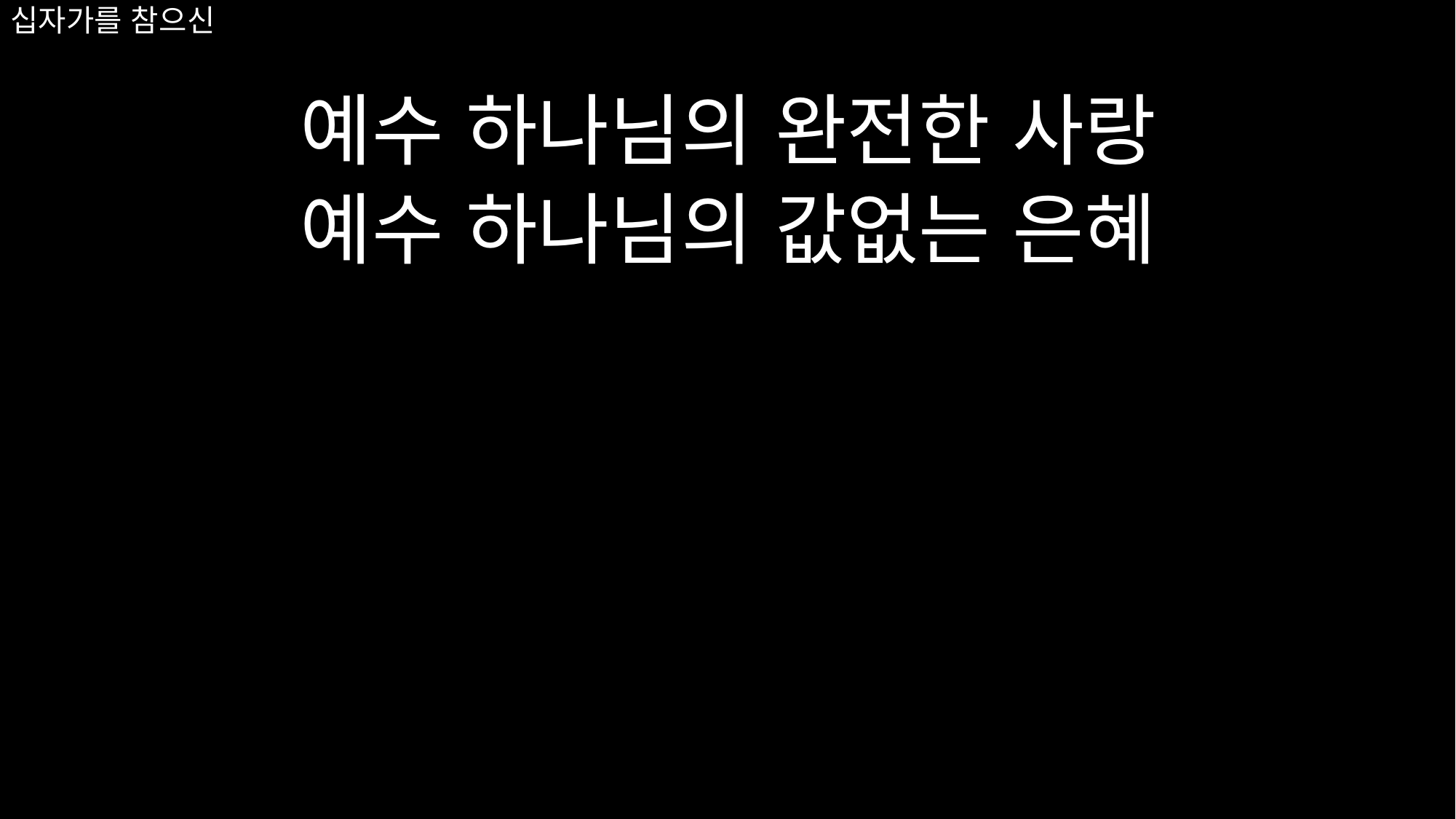

예수 하나님의 완전한 사랑
예수 하나님의 값없는 은혜

# 십자가를 참으신